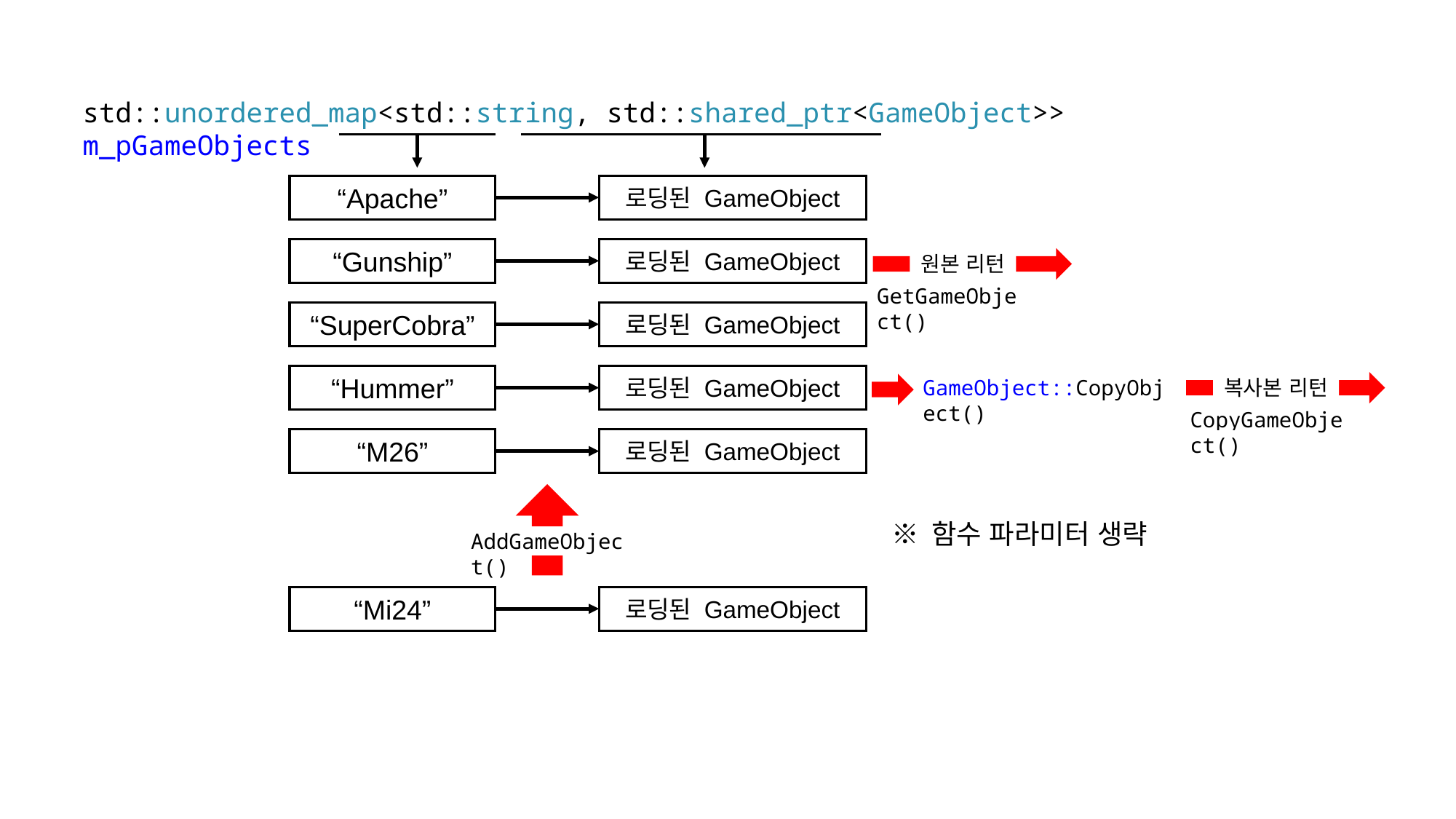

std::unordered_map<std::string, std::shared_ptr<GameObject>> m_pGameObjects
“Apache”
로딩된 GameObject
“Gunship”
로딩된 GameObject
원본 리턴

GetGameObject()
“SuperCobra”
로딩된 GameObject
“Hummer”
로딩된 GameObject
GameObject::CopyObject()
복사본 리턴

CopyGameObject()

“M26”
로딩된 GameObject

※ 함수 파라미터 생략
AddGameObject()
“Mi24”
로딩된 GameObject